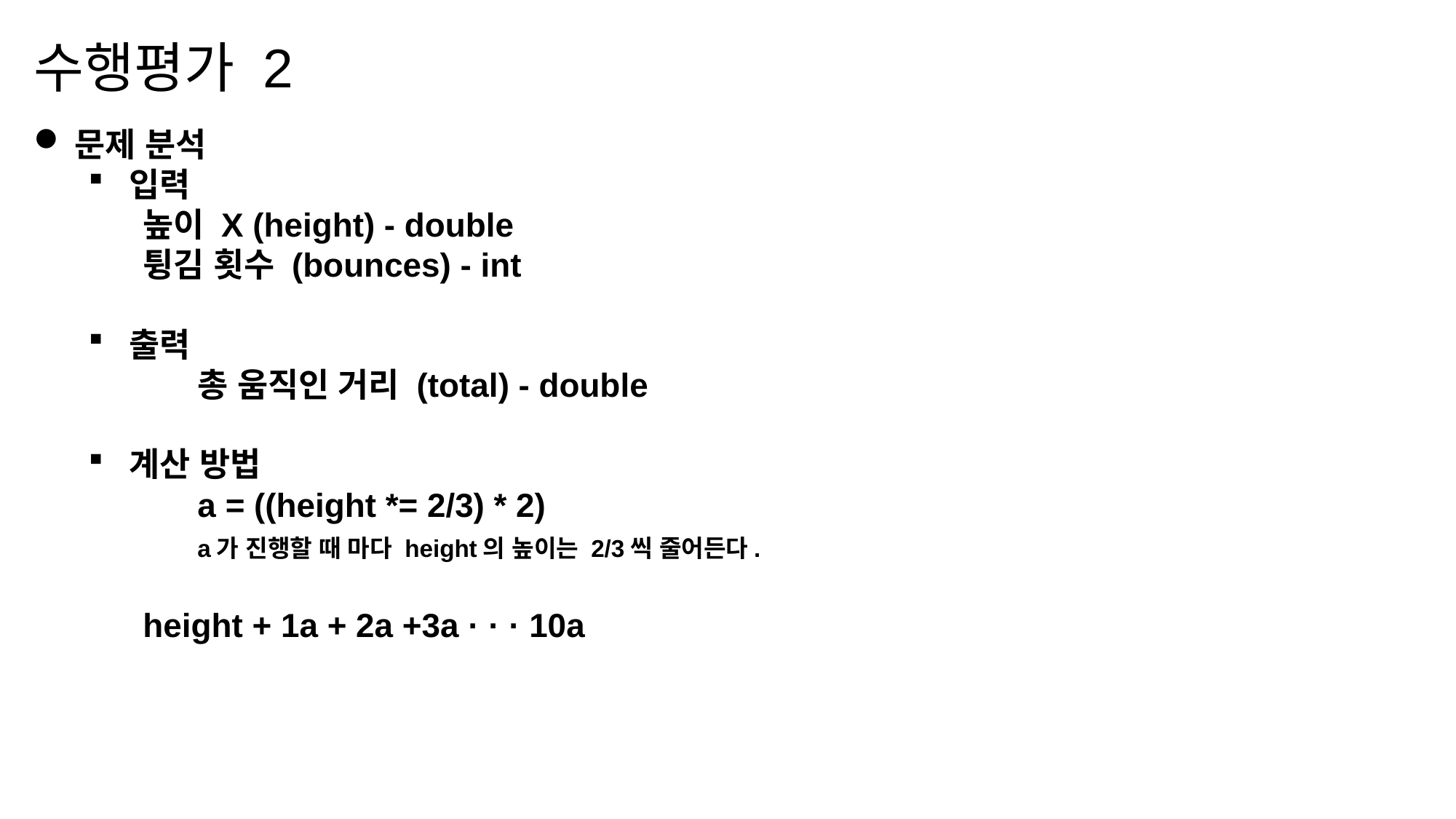

수행평가 2
문제 분석
입력
높이 X (height) - double
튕김 횟수 (bounces) - int

출력
	총 움직인 거리 (total) - double

계산 방법
 	a = ((height *= 2/3) * 2)
	a가 진행할 때 마다 height의 높이는 2/3씩 줄어든다.

height + 1a + 2a +3a · · · 10a